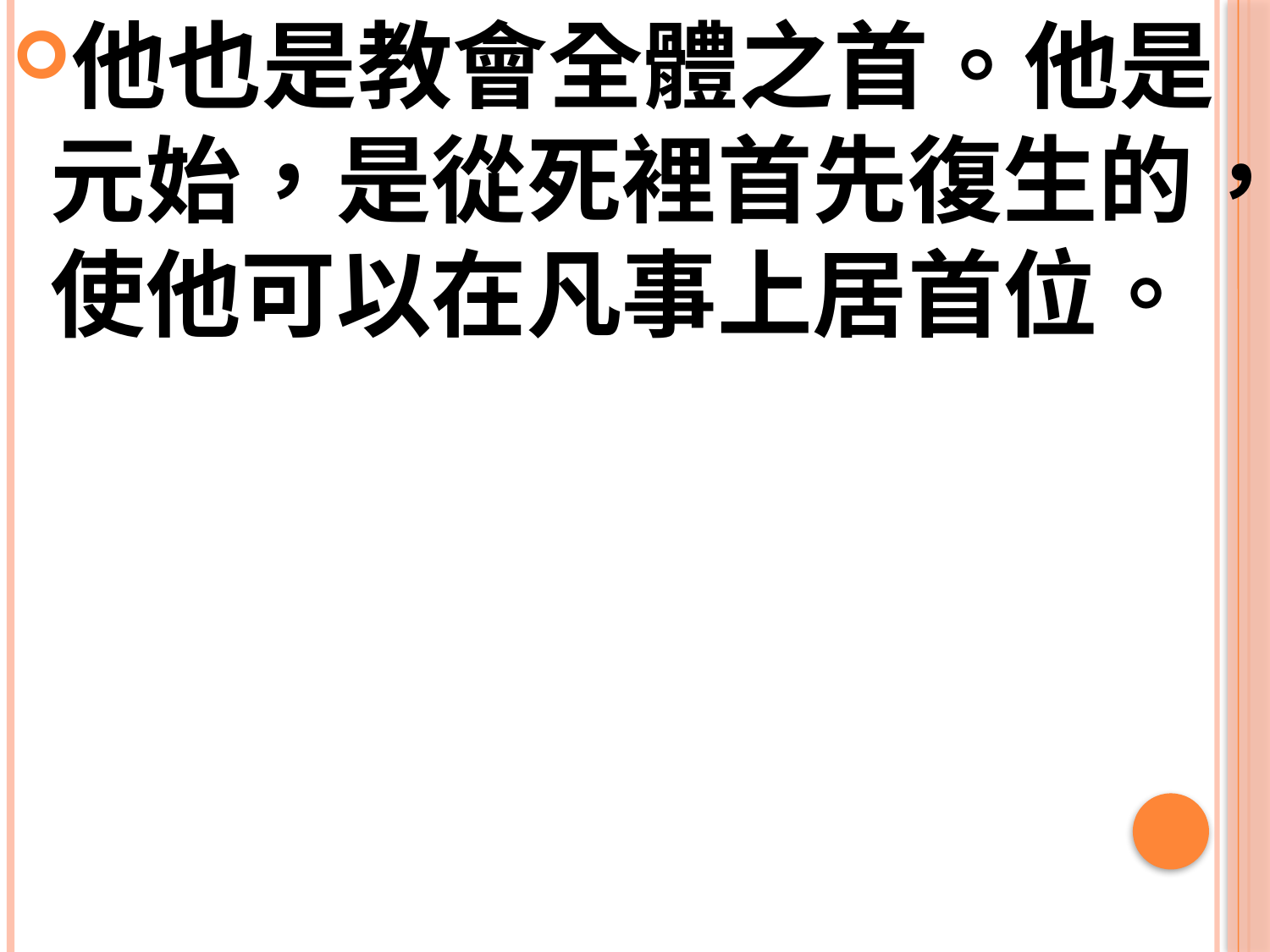

他也是教會全體之首。他是元始，是從死裡首先復生的，使他可以在凡事上居首位。